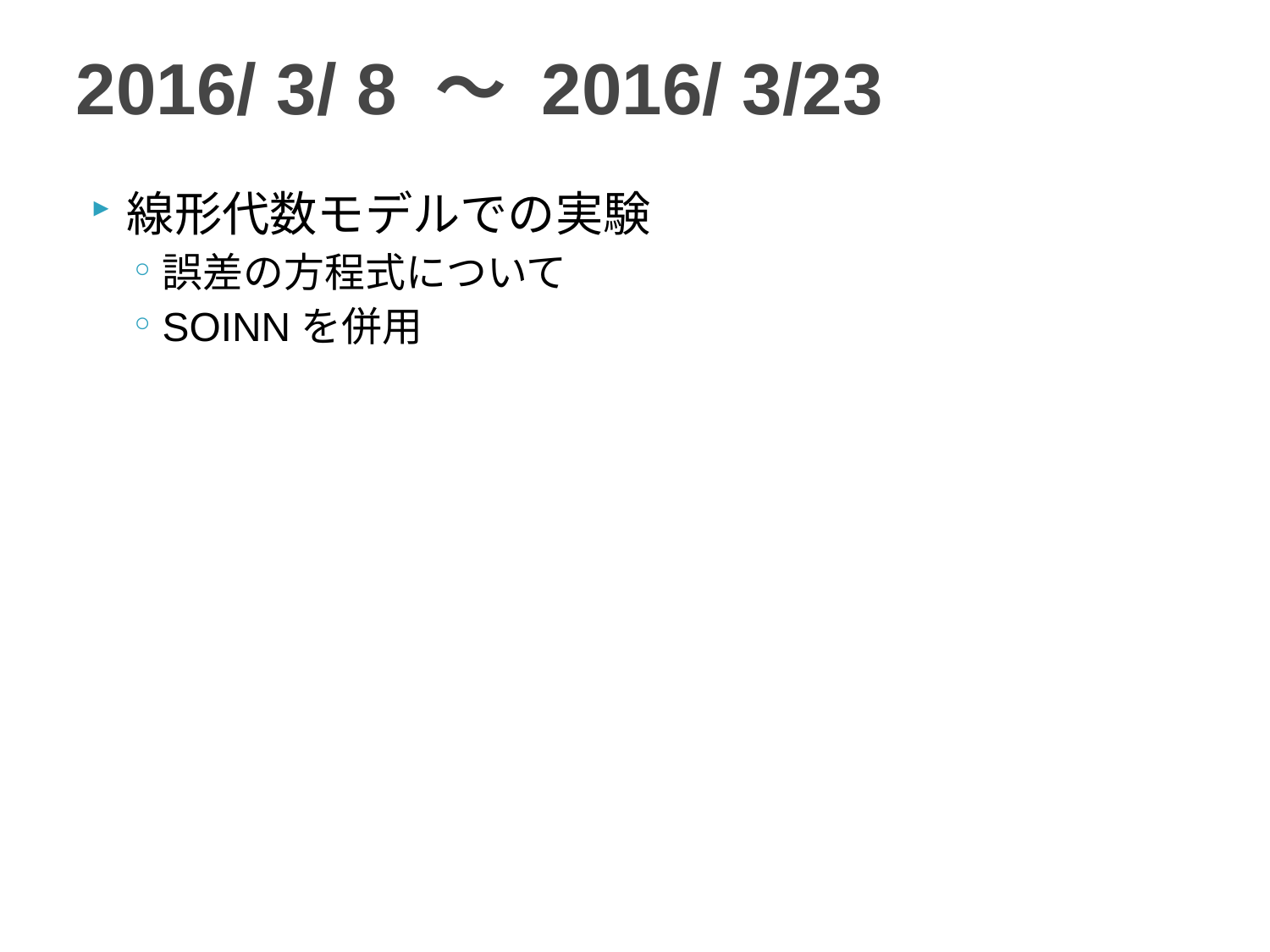

# 2016/ 3/ 8 ～ 2016/ 3/23
線形代数モデルでの実験
誤差の方程式について
SOINNを併用